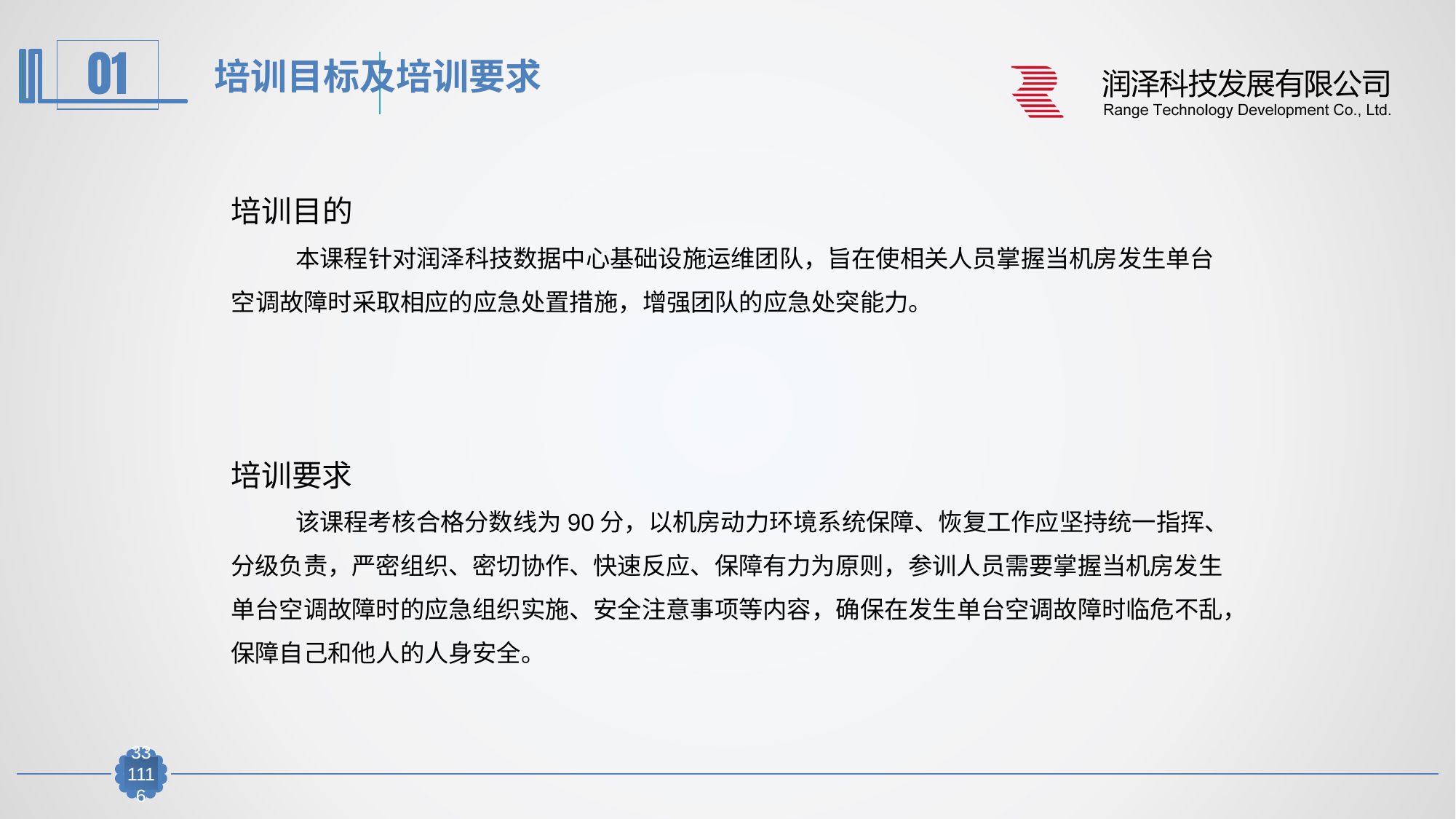

培训目标及培训要求
培训目的
本课程针对润泽科技数据中心基础设施运维团队，旨在使相关人员掌握当机房发生单台空调故障时采取相应的应急处置措施，增强团队的应急处突能力。
培训要求
该课程考核合格分数线为90分，以机房动力环境系统保障、恢复工作应坚持统一指挥、分级负责，严密组织、密切协作、快速反应、保障有力为原则，参训人员需要掌握当机房发生单台空调故障时的应急组织实施、安全注意事项等内容，确保在发生单台空调故障时临危不乱，保障自己和他人的人身安全。
331116